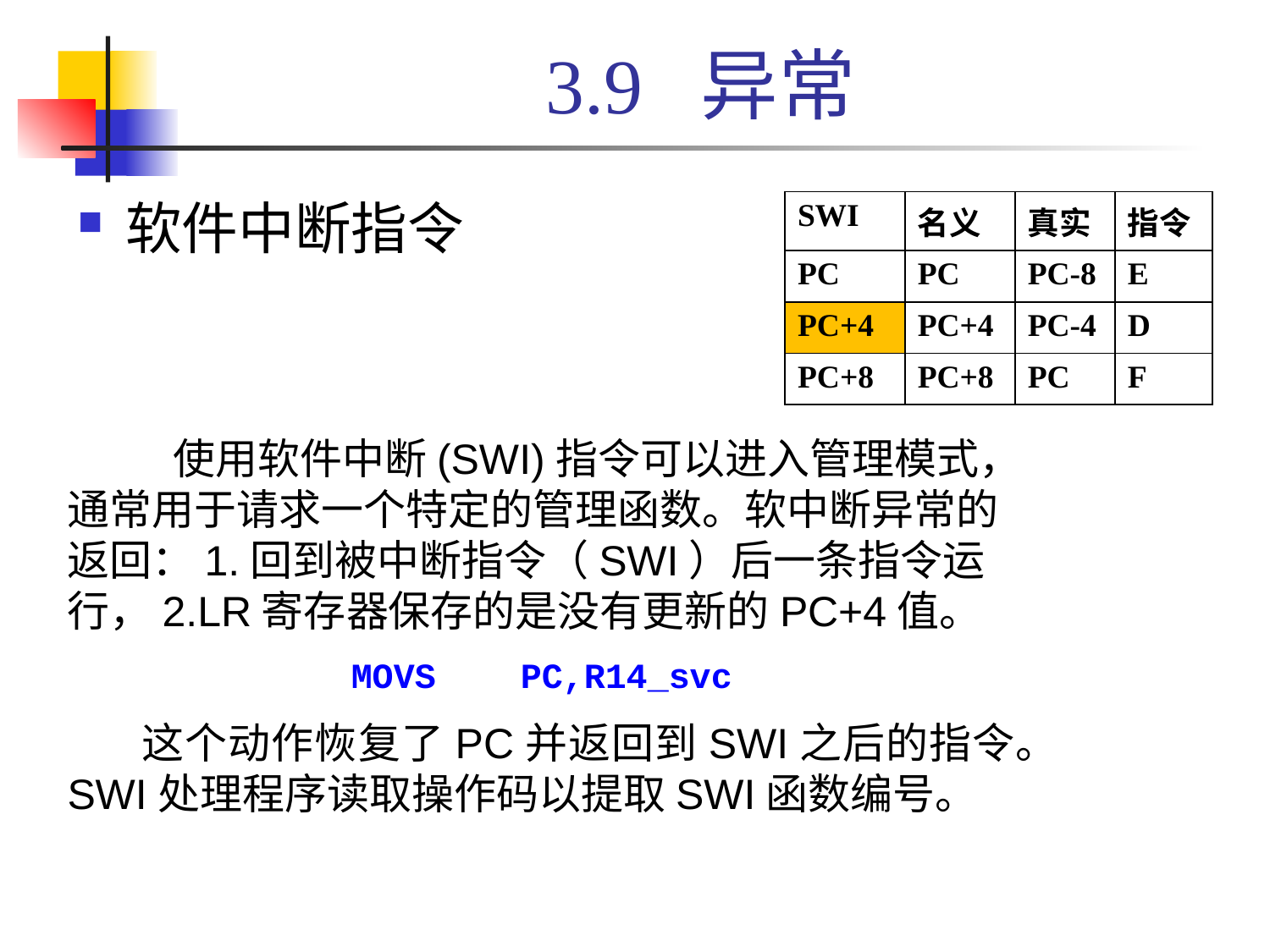

# 3.9  异常
软件中断指令
| SWI | 名义 | 真实 | 指令 |
| --- | --- | --- | --- |
| PC | PC | PC-8 | E |
| PC+4 | PC+4 | PC-4 | D |
| PC+8 | PC+8 | PC | F |
          使用软件中断(SWI)指令可以进入管理模式，通常用于请求一个特定的管理函数。软中断异常的返回：1.回到被中断指令（SWI）后一条指令运行，2.LR寄存器保存的是没有更新的PC+4值。
MOVS    PC,R14_svc
      这个动作恢复了PC并返回到SWI之后的指令。SWI处理程序读取操作码以提取SWI函数编号。